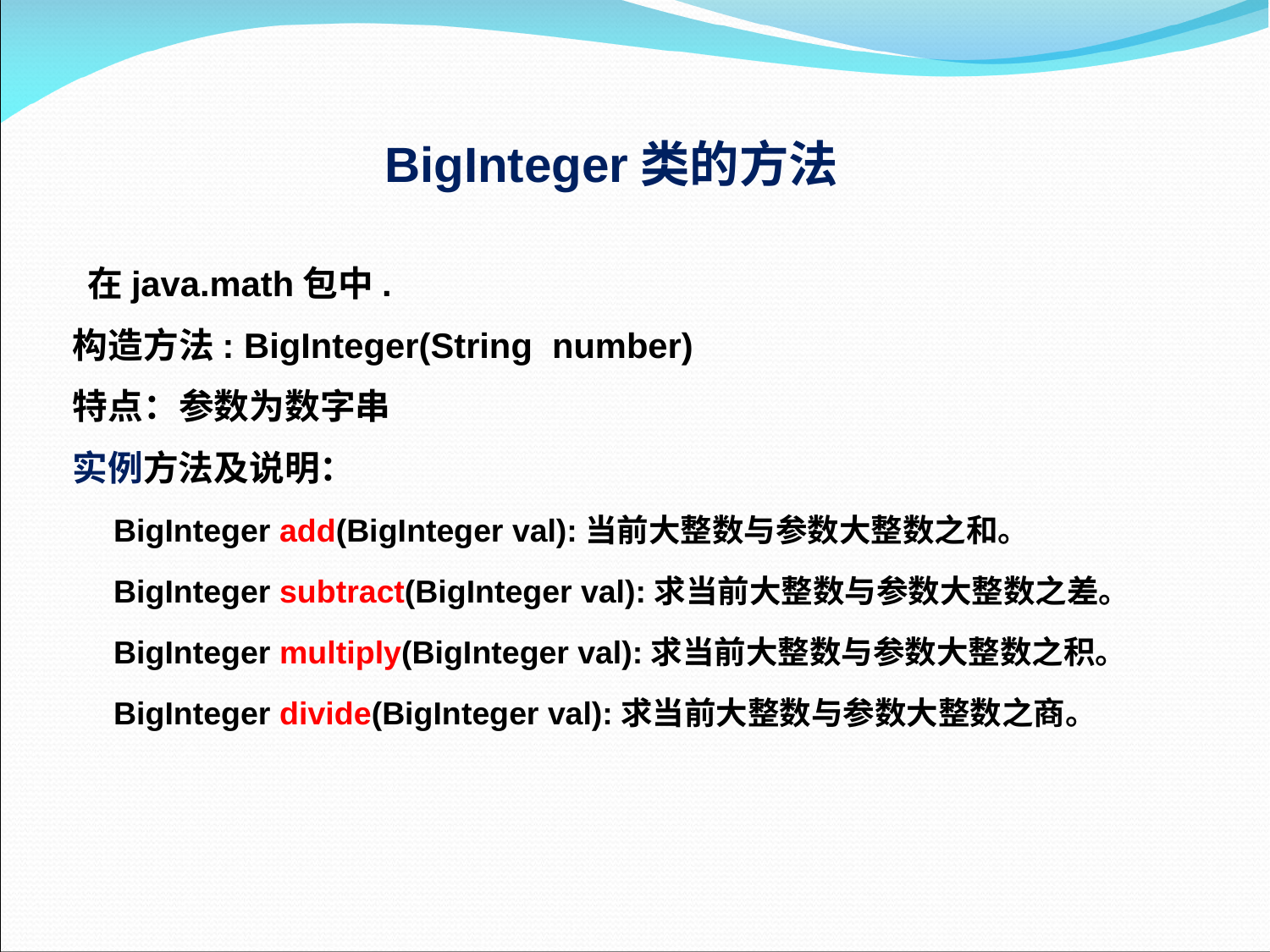

BigInteger类的方法
 在java.math包中.
构造方法: BigInteger(String  number)
特点：参数为数字串
实例方法及说明：
BigInteger add(BigInteger val):当前大整数与参数大整数之和。
BigInteger subtract(BigInteger val):求当前大整数与参数大整数之差。
BigInteger multiply(BigInteger val):求当前大整数与参数大整数之积。
BigInteger divide(BigInteger val):求当前大整数与参数大整数之商。